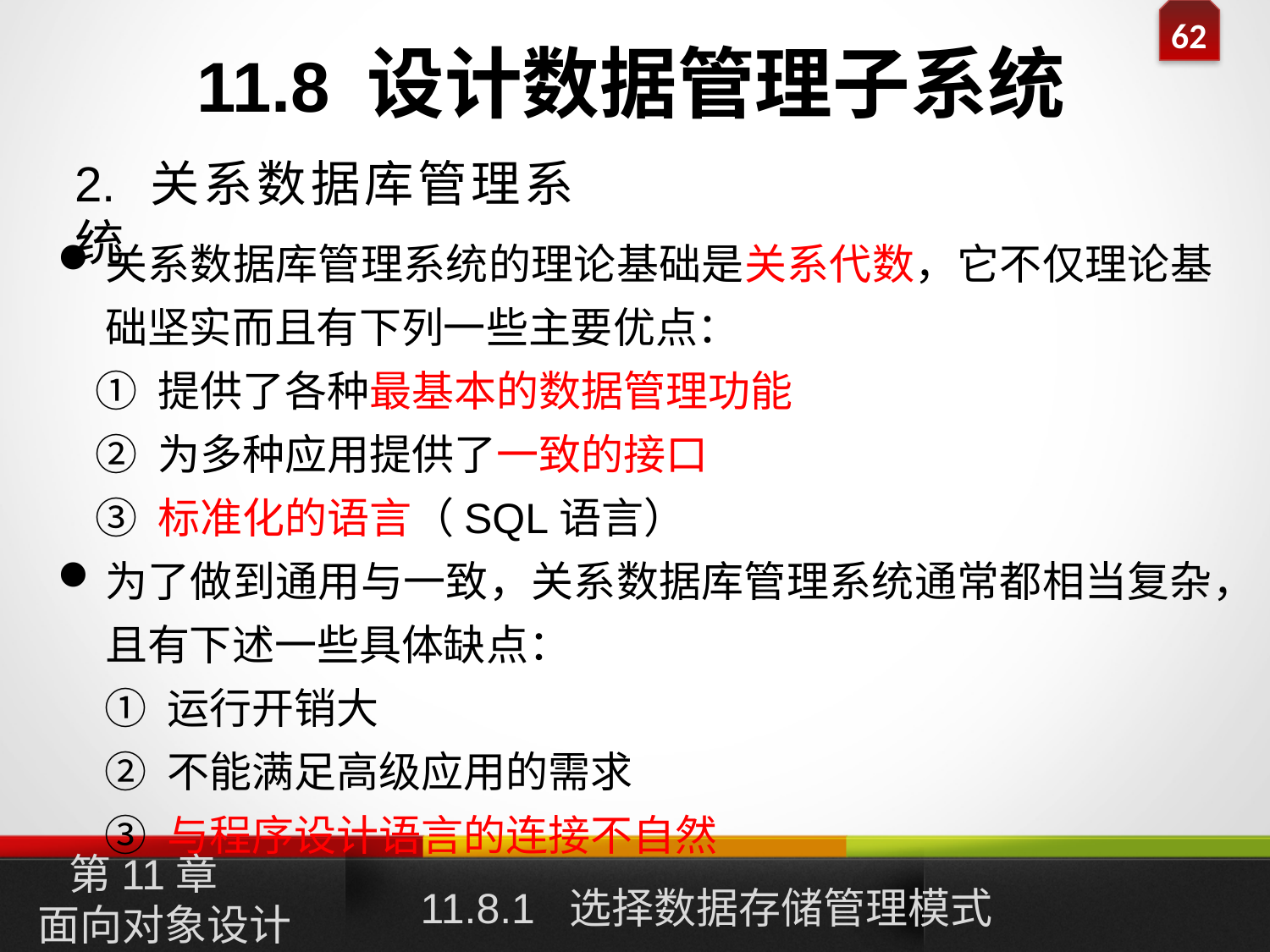

# 11.8 设计数据管理子系统
2. 关系数据库管理系统
关系数据库管理系统的理论基础是关系代数，它不仅理论基础坚实而且有下列一些主要优点：
    ① 提供了各种最基本的数据管理功能
    ② 为多种应用提供了一致的接口
    ③ 标准化的语言（SQL语言）
为了做到通用与一致，关系数据库管理系统通常都相当复杂，且有下述一些具体缺点：
     ① 运行开销大
     ② 不能满足高级应用的需求
     ③ 与程序设计语言的连接不自然
11.8.1  选择数据存储管理模式